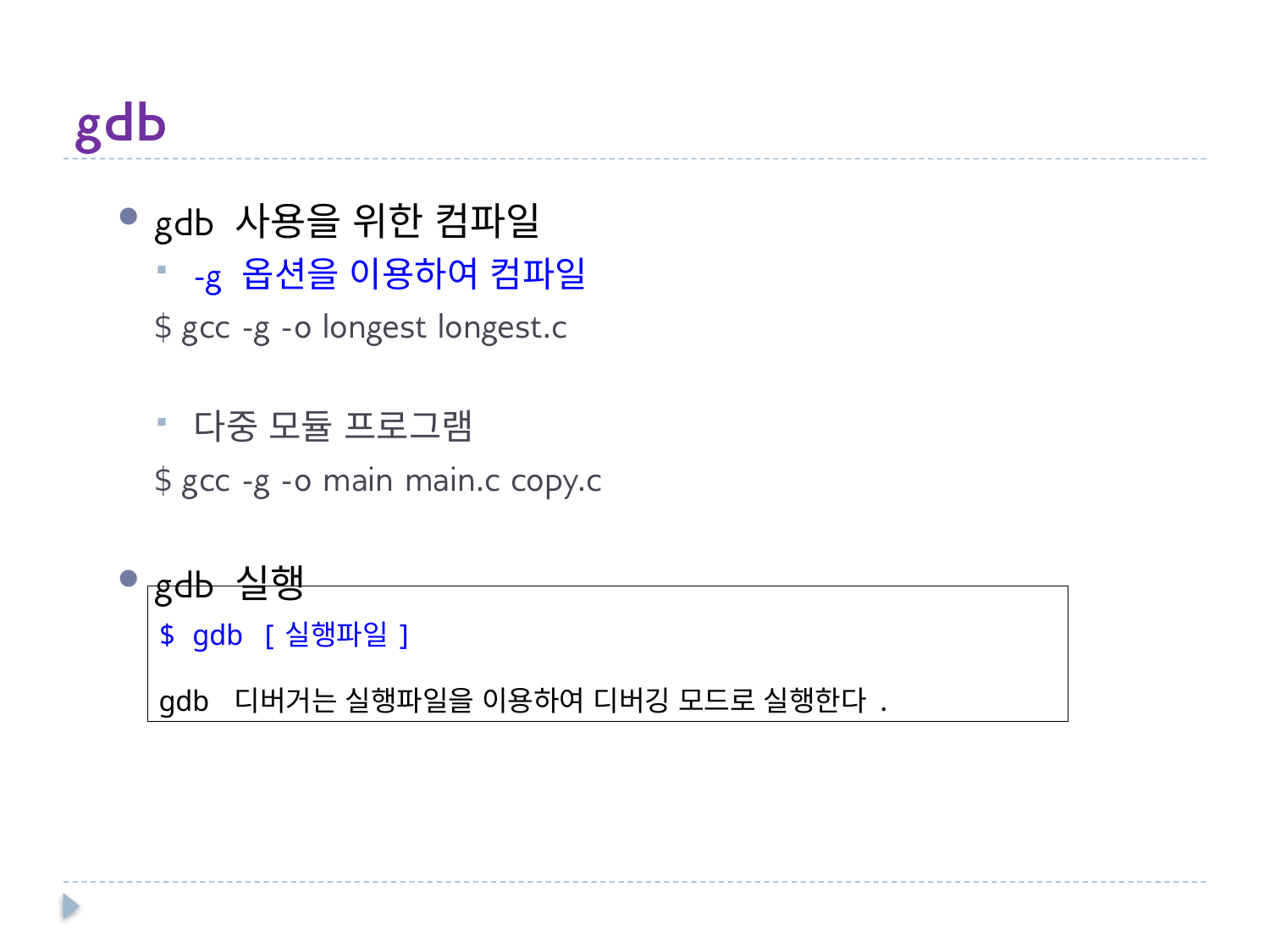

# gdb
gdb 사용을 위한 컴파일
-g 옵션을 이용하여 컴파일
$ gcc -g -o longest longest.c

다중 모듈 프로그램
$ gcc -g -o main main.c copy.c

gdb 실행

| $ gdb [실행파일] gdb 디버거는 실행파일을 이용하여 디버깅 모드로 실행한다. |
| --- |